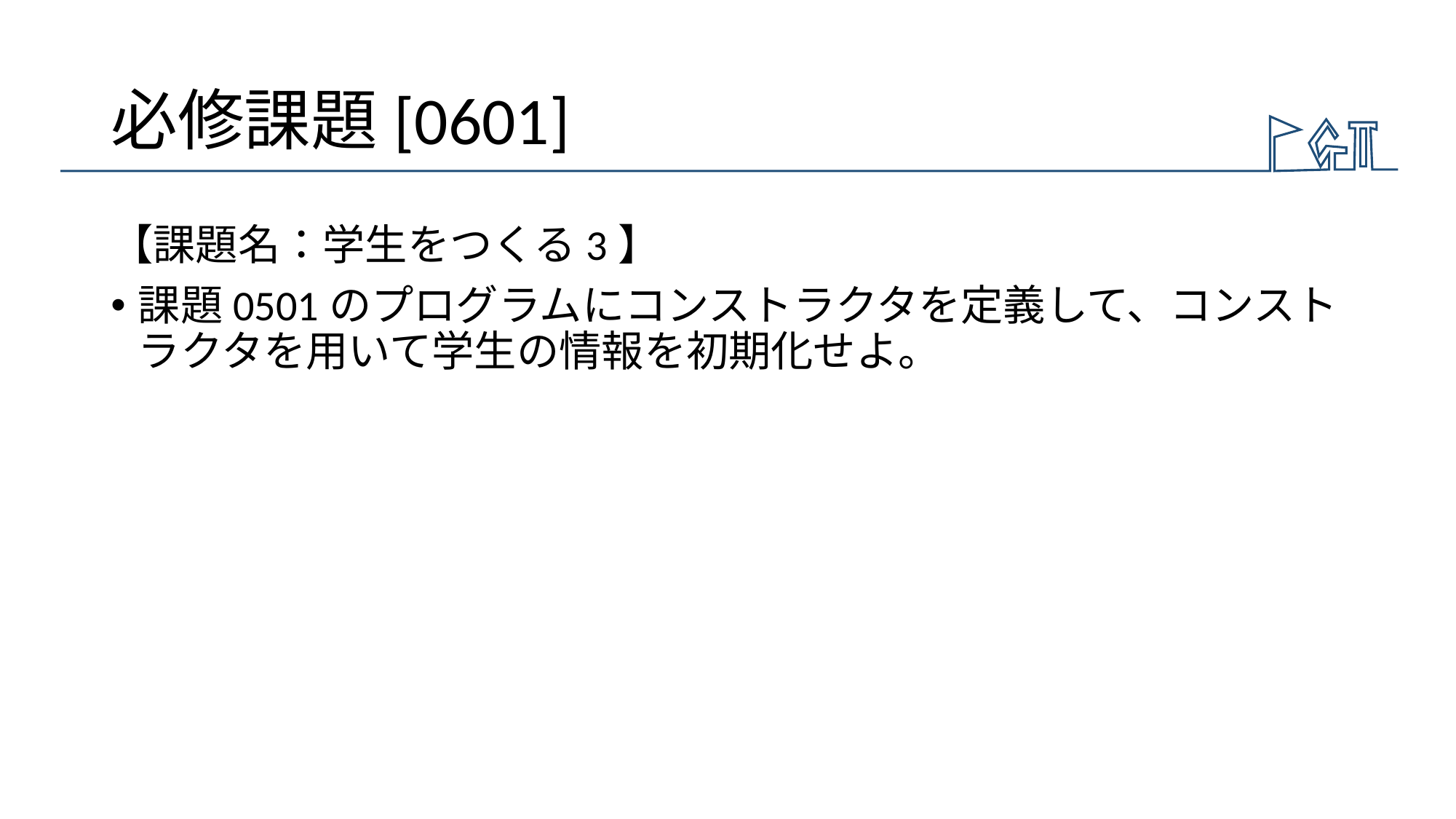

# 必修課題[0601]
【課題名：学生をつくる3】
課題0501のプログラムにコンストラクタを定義して、コンストラクタを用いて学生の情報を初期化せよ。